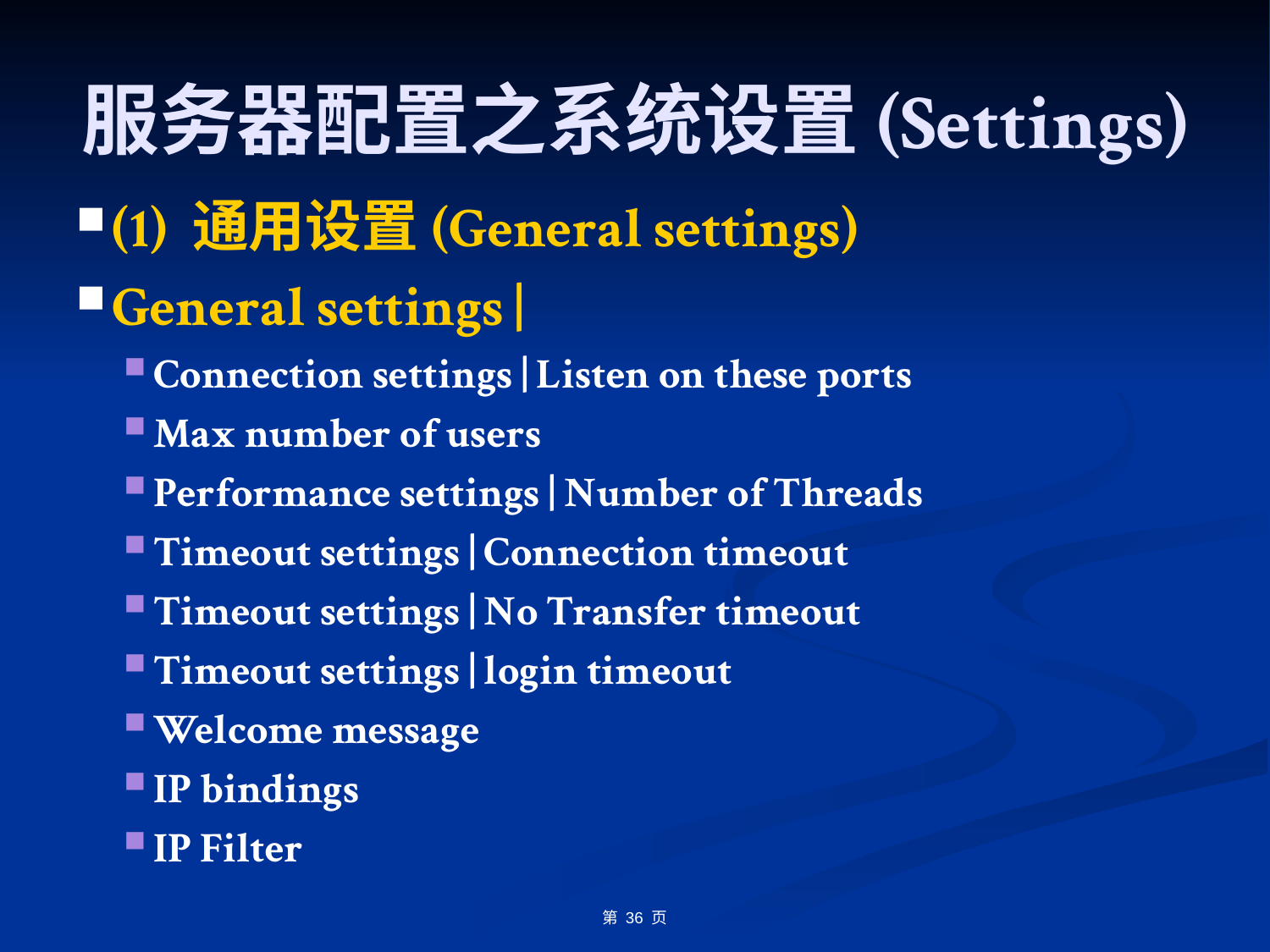

# 服务器配置之系统设置(Settings)
(1) 通用设置(General settings)
General settings |
Connection settings | Listen on these ports
Max number of users
Performance settings | Number of Threads
Timeout settings | Connection timeout
Timeout settings | No Transfer timeout
Timeout settings | login timeout
Welcome message
IP bindings
IP Filter

第 36 页